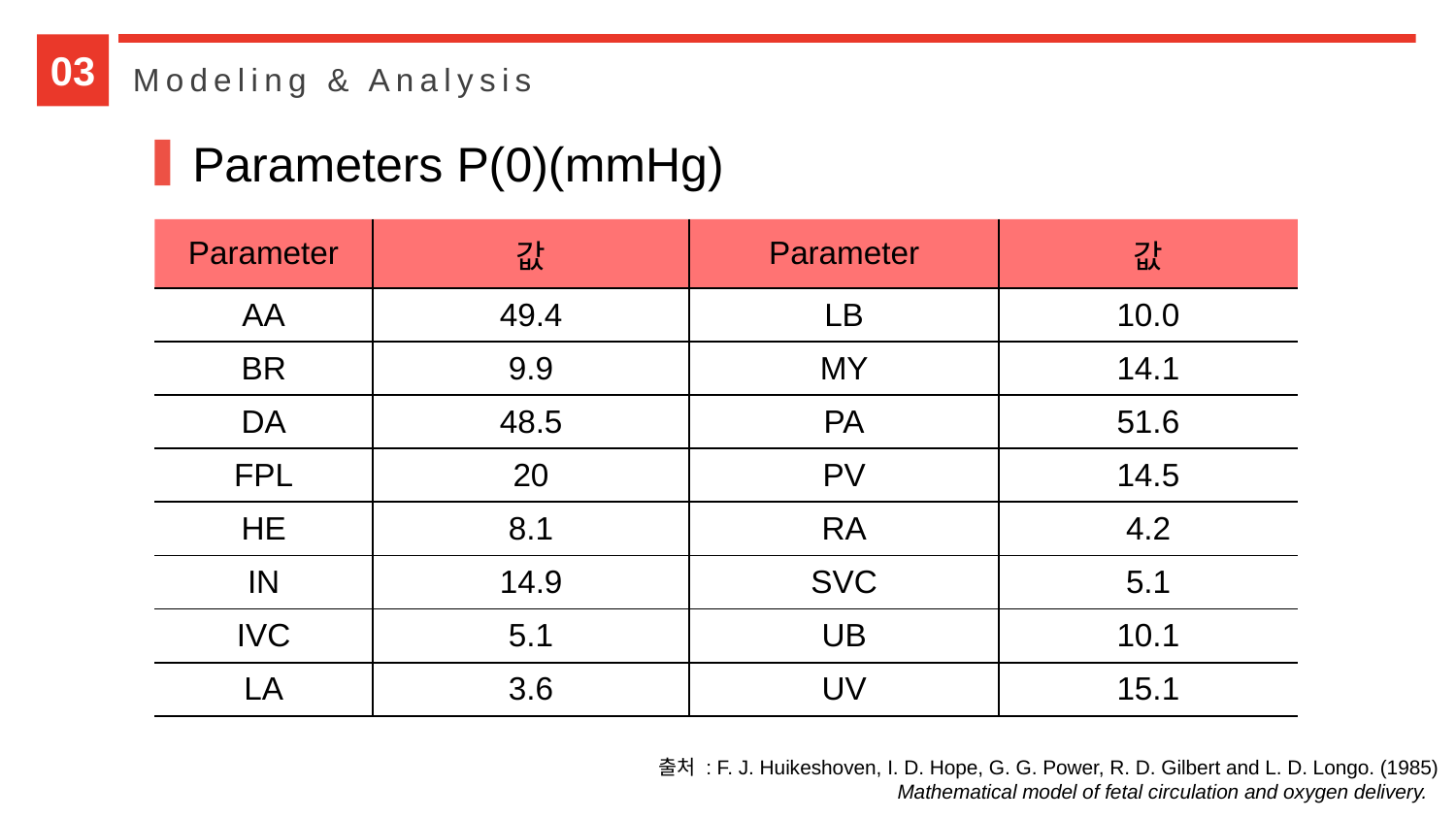

03
Modeling & Analysis
Parameters P(0)(mmHg)

| Parameter | 값 | Parameter | 값 |
| --- | --- | --- | --- |
| AA | 49.4 | LB | 10.0 |
| BR | 9.9 | MY | 14.1 |
| DA | 48.5 | PA | 51.6 |
| FPL | 20 | PV | 14.5 |
| HE | 8.1 | RA | 4.2 |
| IN | 14.9 | SVC | 5.1 |
| IVC | 5.1 | UB | 10.1 |
| LA | 3.6 | UV | 15.1 |
출처 : F. J. Huikeshoven, I. D. Hope, G. G. Power, R. D. Gilbert and L. D. Longo. (1985)
Mathematical model of fetal circulation and oxygen delivery.